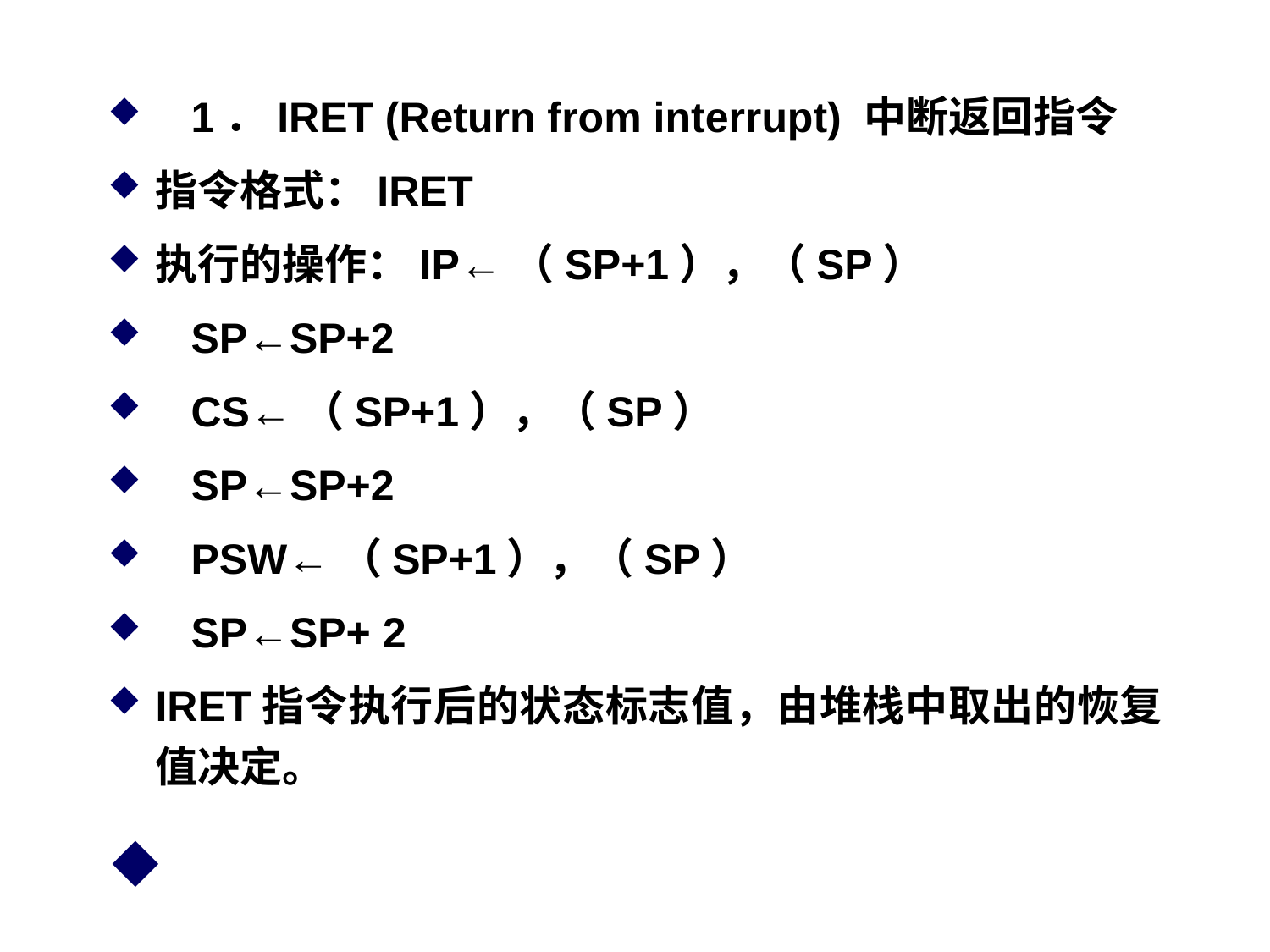

1．IRET (Return from interrupt) 中断返回指令
指令格式：IRET
执行的操作：IP←（SP+1），（SP）
   SP←SP+2
   CS←（SP+1），（SP）
   SP←SP+2
   PSW←（SP+1），（SP）
   SP←SP+ 2
IRET指令执行后的状态标志值，由堆栈中取出的恢复值决定。